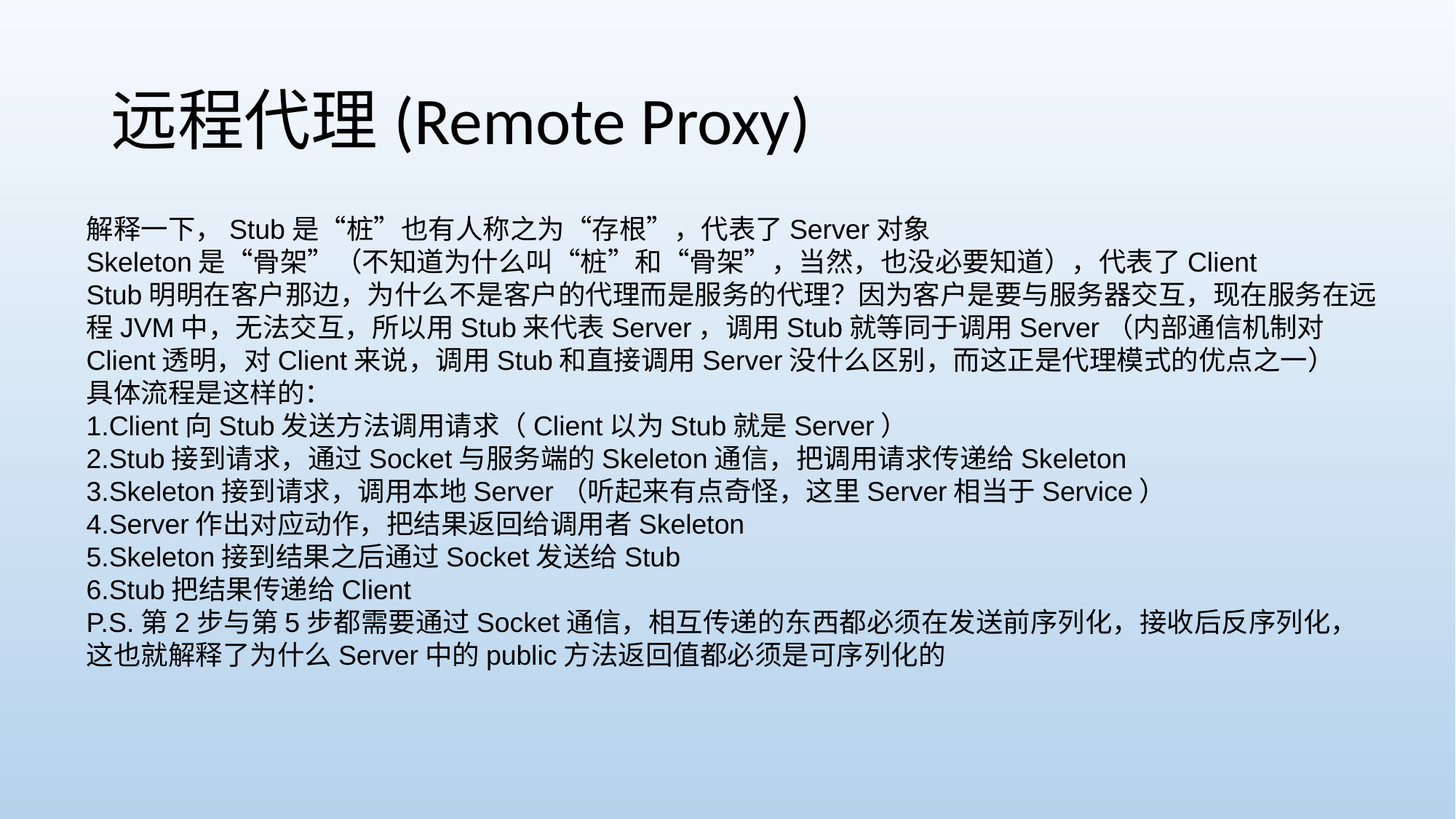

# 远程代理(Remote Proxy)
解释一下，Stub是“桩”也有人称之为“存根”，代表了Server对象
Skeleton是“骨架”（不知道为什么叫“桩”和“骨架”，当然，也没必要知道），代表了Client
Stub明明在客户那边，为什么不是客户的代理而是服务的代理？因为客户是要与服务器交互，现在服务在远程JVM中，无法交互，所以用Stub来代表Server，调用Stub就等同于调用Server（内部通信机制对Client透明，对Client来说，调用Stub和直接调用Server没什么区别，而这正是代理模式的优点之一）
具体流程是这样的：
Client向Stub发送方法调用请求（Client以为Stub就是Server）
Stub接到请求，通过Socket与服务端的Skeleton通信，把调用请求传递给Skeleton
Skeleton接到请求，调用本地Server（听起来有点奇怪，这里Server相当于Service）
Server作出对应动作，把结果返回给调用者Skeleton
Skeleton接到结果之后通过Socket发送给Stub
Stub把结果传递给Client
P.S.第2步与第5步都需要通过Socket通信，相互传递的东西都必须在发送前序列化，接收后反序列化，这也就解释了为什么Server中的public方法返回值都必须是可序列化的